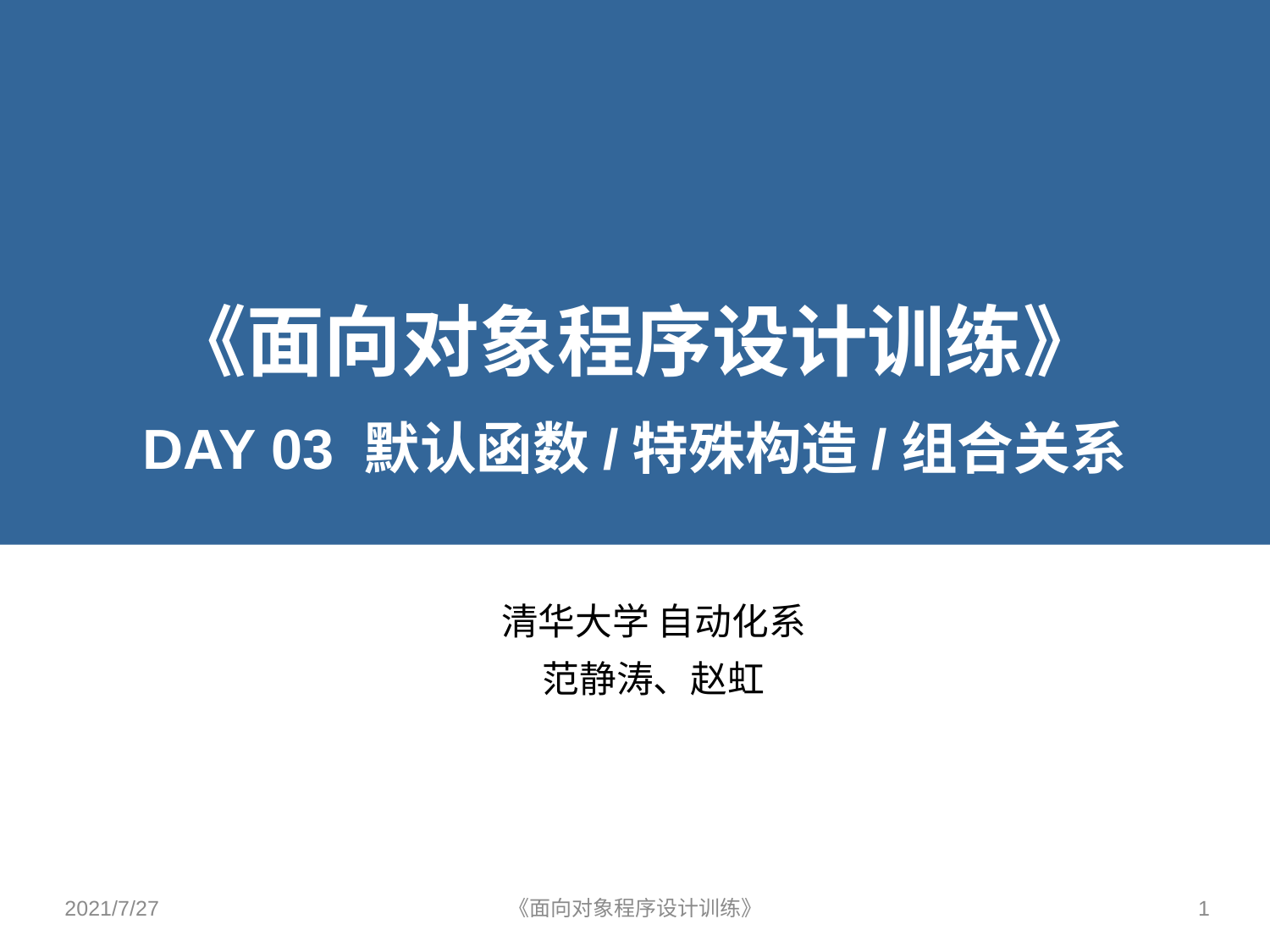

# 《面向对象程序设计训练》 DAY 03 默认函数/特殊构造/组合关系
清华大学 自动化系
范静涛、赵虹
2021/7/27
《面向对象程序设计训练》
1